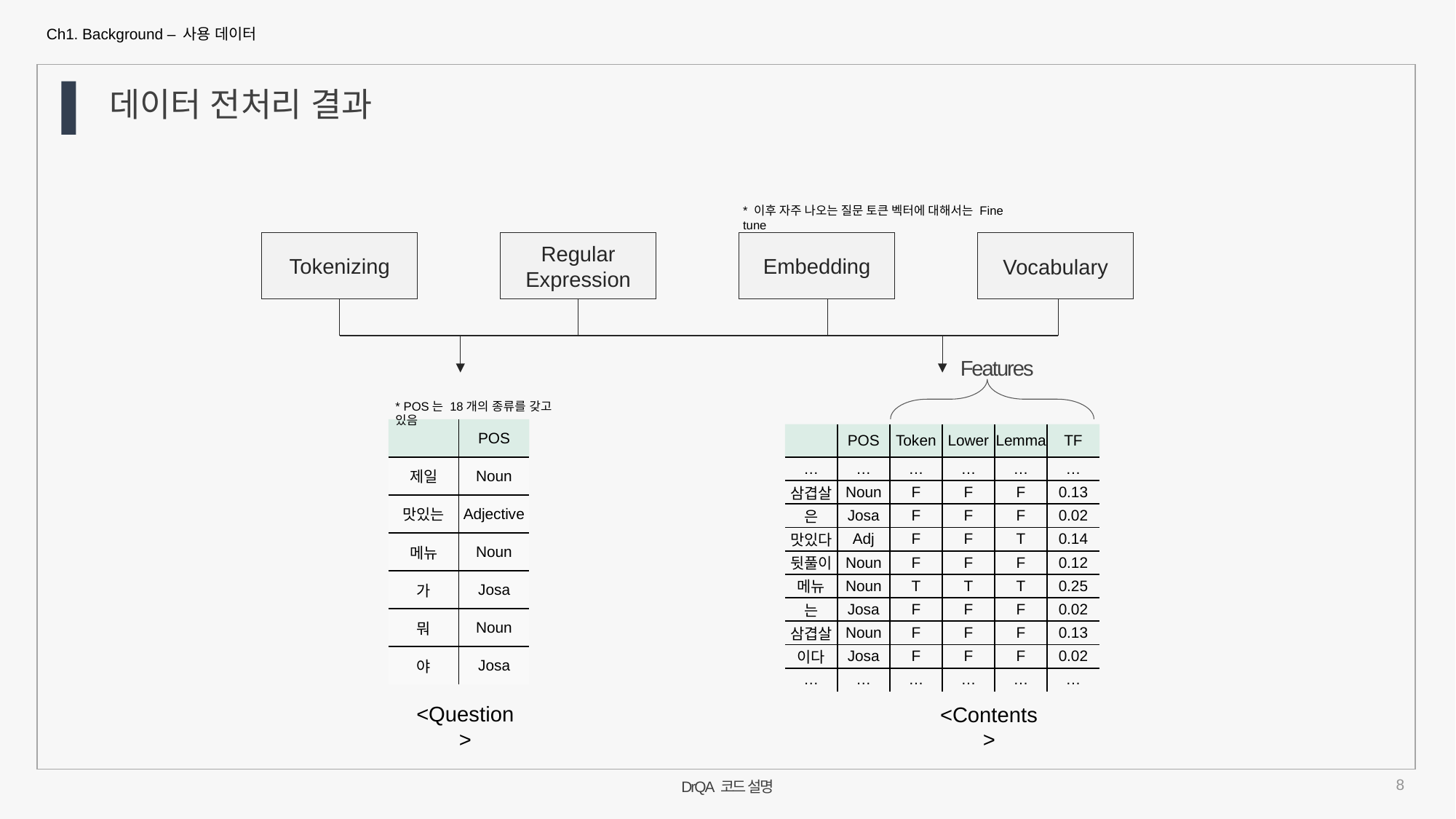

Ch1. Background – 사용 데이터
데이터 전처리 결과
* 이후 자주 나오는 질문 토큰 벡터에 대해서는 Fine tune
Tokenizing
Regular Expression
Embedding
Vocabulary

Features
* POS는 18개의 종류를 갖고 있음
|  | POS |
| --- | --- |
| 제일 | Noun |
| 맛있는 | Adjective |
| 메뉴 | Noun |
| 가 | Josa |
| 뭐 | Noun |
| 야 | Josa |
|  | POS | Token | Lower | Lemma | TF |
| --- | --- | --- | --- | --- | --- |
| … | … | … | … | … | … |
| 삼겹살 | Noun | F | F | F | 0.13 |
| 은 | Josa | F | F | F | 0.02 |
| 맛있다 | Adj | F | F | T | 0.14 |
| 뒷풀이 | Noun | F | F | F | 0.12 |
| 메뉴 | Noun | T | T | T | 0.25 |
| 는 | Josa | F | F | F | 0.02 |
| 삼겹살 | Noun | F | F | F | 0.13 |
| 이다 | Josa | F | F | F | 0.02 |
| … | … | … | … | … | … |

<Question>
<Contents>
8